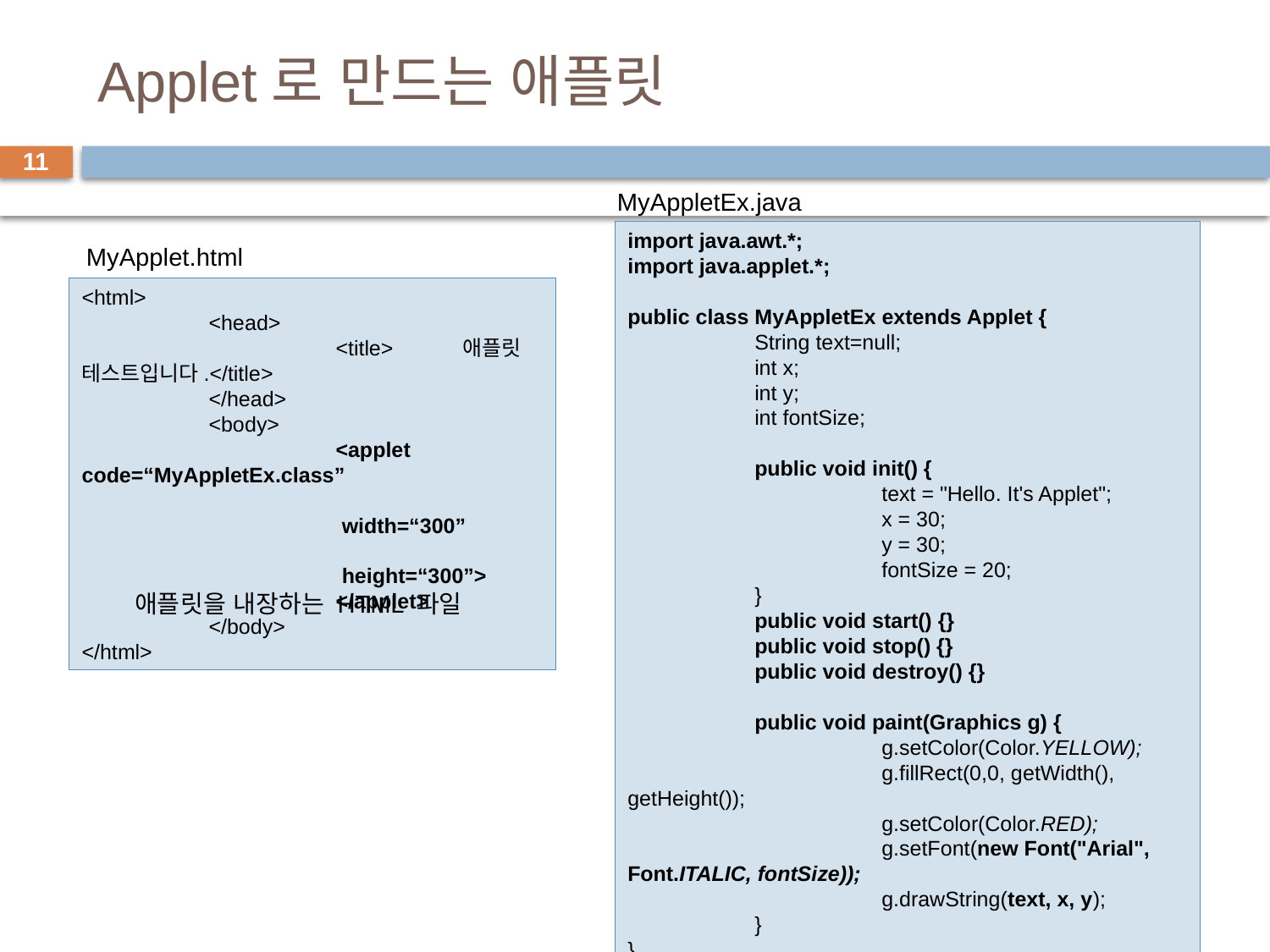

# Applet로 만드는 애플릿
11
MyAppletEx.java
import java.awt.*;
import java.applet.*;

public class MyAppletEx extends Applet {
	String text=null;
	int x;
	int y;
	int fontSize;

	public void init() {
		text = "Hello. It's Applet";
		x = 30;
		y = 30;
		fontSize = 20;
	}
	public void start() {}
	public void stop() {}
	public void destroy() {}

	public void paint(Graphics g) {
		g.setColor(Color.YELLOW);
		g.fillRect(0,0, getWidth(), getHeight());
		g.setColor(Color.RED);
		g.setFont(new Font("Arial", Font.ITALIC, fontSize));
		g.drawString(text, x, y);
	}
}
MyApplet.html
<html>
	<head>
		<title>	애플릿 테스트입니다.</title>
	</head>
	<body>
		<applet code=“MyAppletEx.class”
					 width=“300”
					 height=“300”>
		</applet>
	</body>
</html>
애플릿을 내장하는 HTML 파일